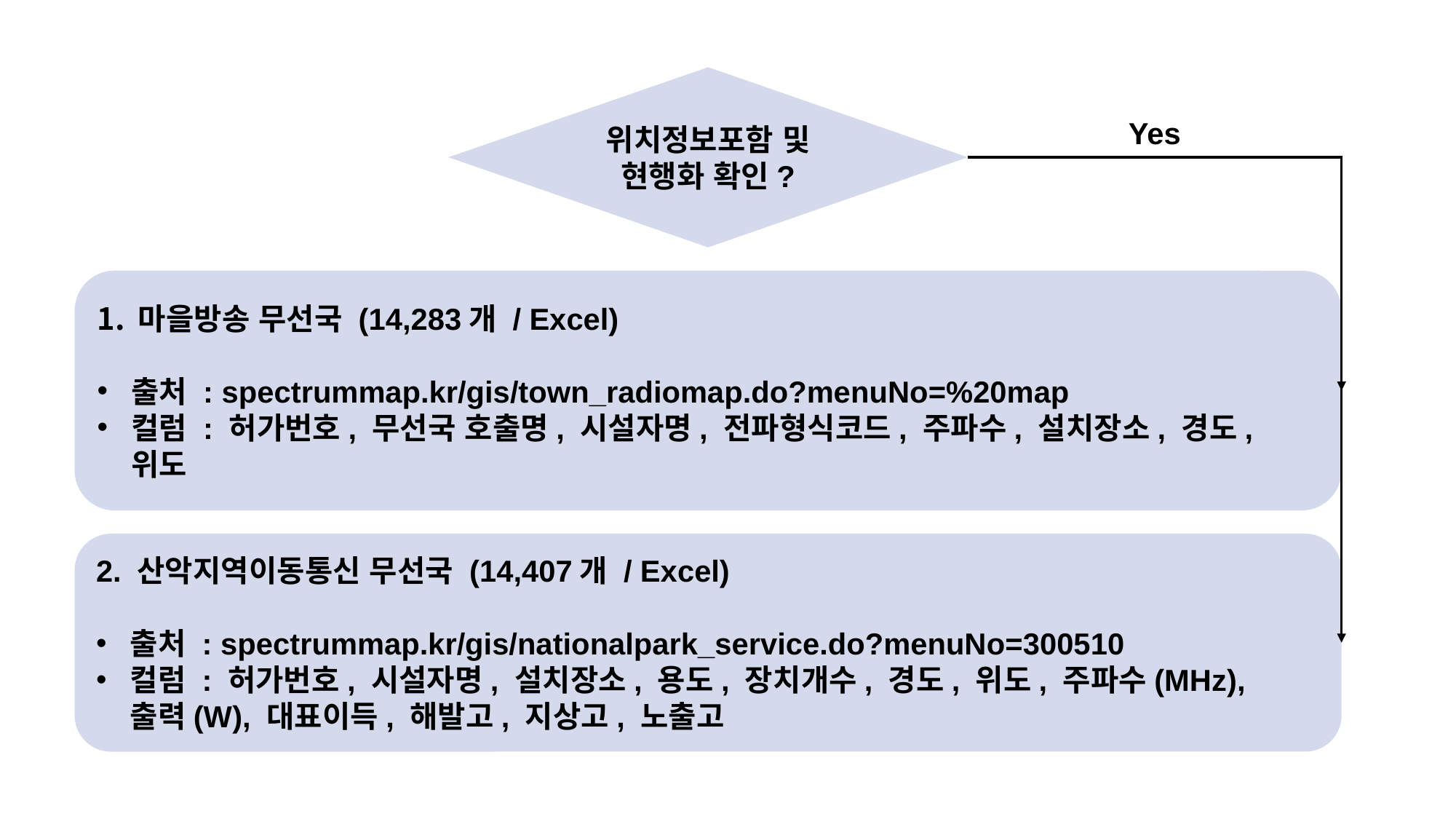

위치정보포함 및 현행화 확인?
Yes
마을방송 무선국 (14,283개 / Excel)

출처 : spectrummap.kr/gis/town_radiomap.do?menuNo=%20map
컬럼 : 허가번호, 무선국 호출명, 시설자명, 전파형식코드, 주파수, 설치장소, 경도, 위도
2. 산악지역이동통신 무선국 (14,407개 / Excel)

출처 : spectrummap.kr/gis/nationalpark_service.do?menuNo=300510
컬럼 : 허가번호, 시설자명, 설치장소, 용도, 장치개수, 경도, 위도, 주파수(MHz),         출력(W), 대표이득, 해발고, 지상고, 노출고